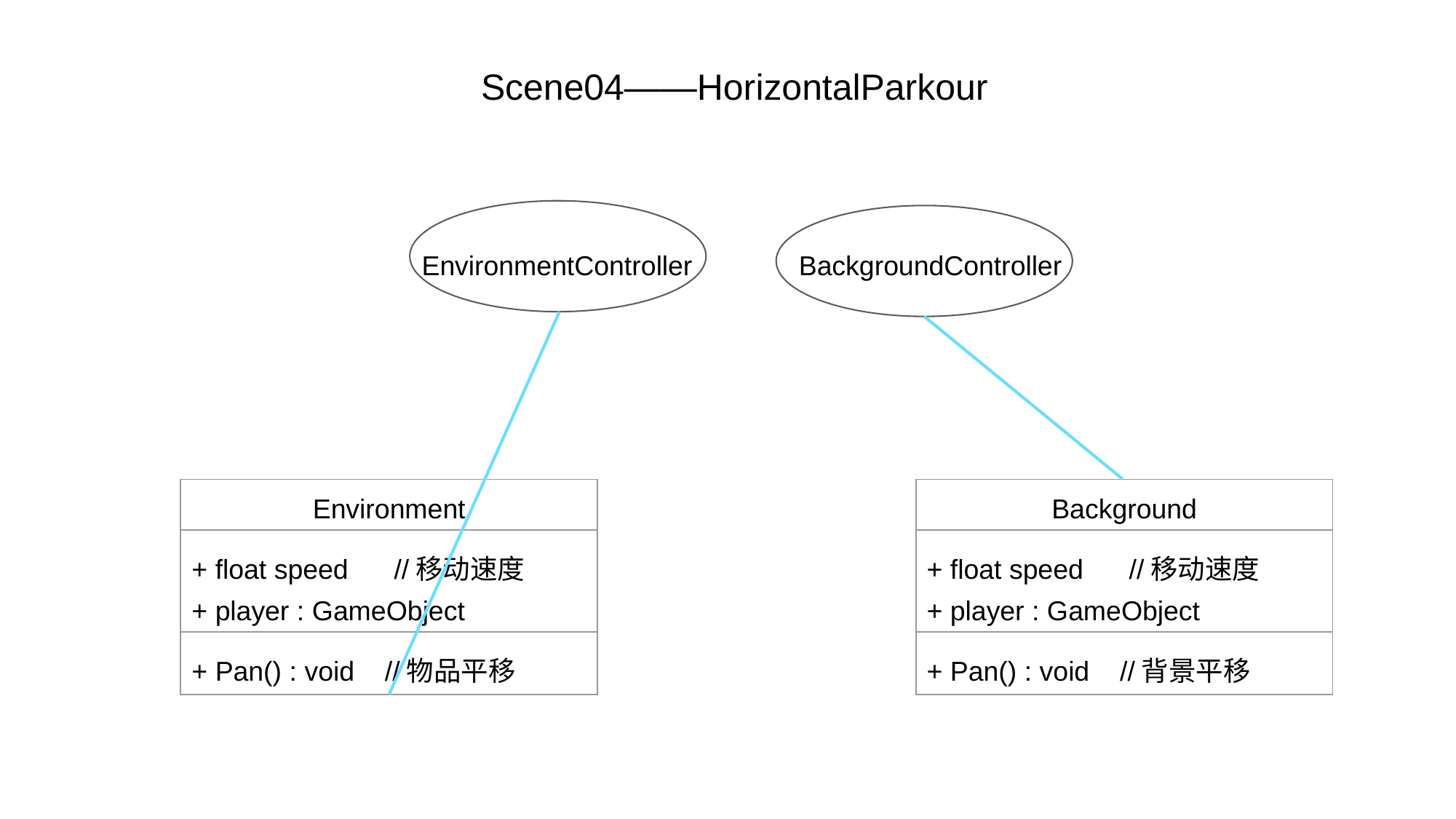

Scene04——HorizontalParkour

EnvironmentController
BackgroundController
| Environment |
| --- |
| + float speed //移动速度 + player : GameObject |
| + Pan() : void //物品平移 |
| Background |
| --- |
| + float speed //移动速度 + player : GameObject |
| + Pan() : void //背景平移 |